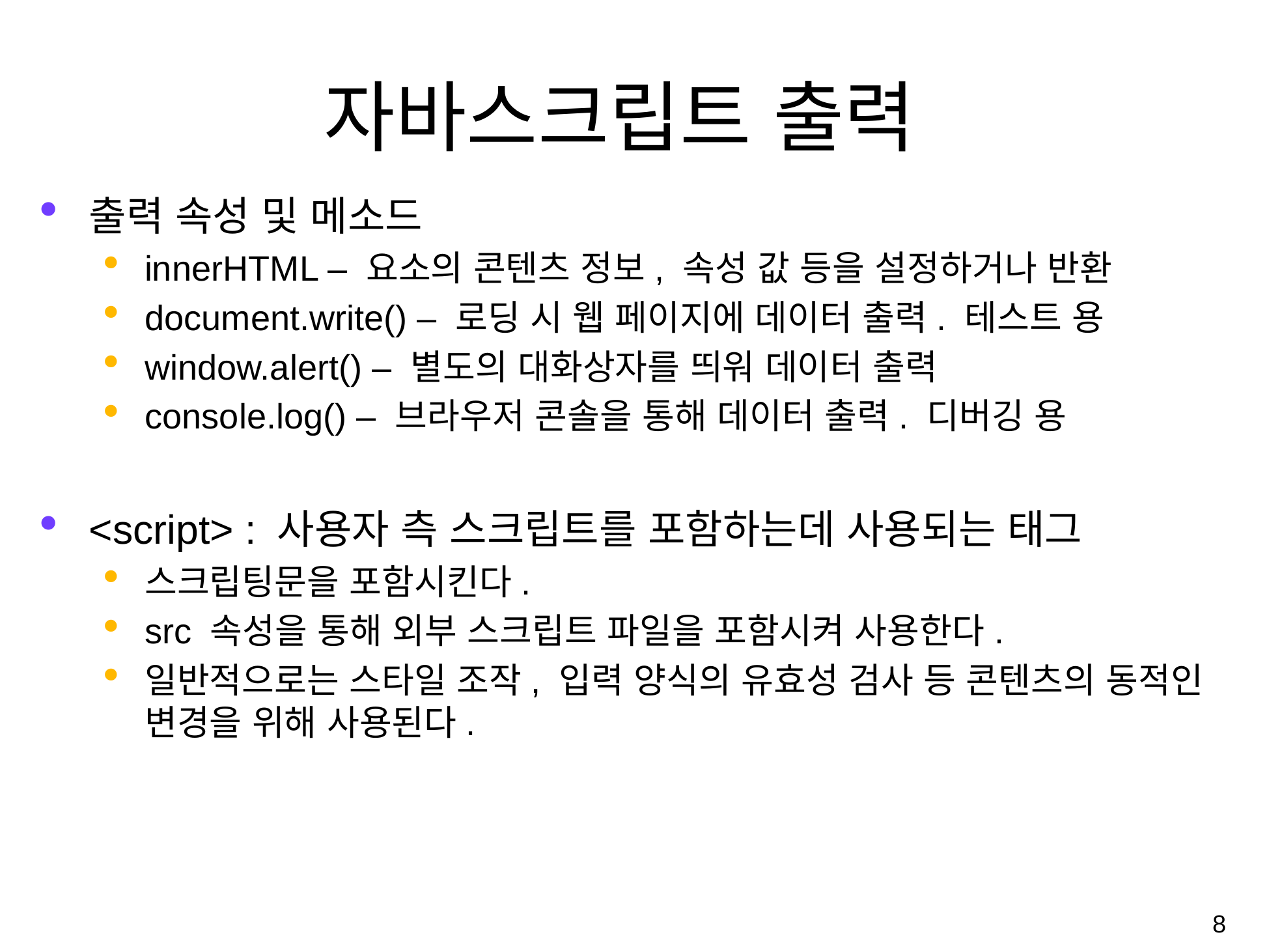

# 자바스크립트 출력
출력 속성 및 메소드
innerHTML – 요소의 콘텐츠 정보, 속성 값 등을 설정하거나 반환
document.write() – 로딩 시 웹 페이지에 데이터 출력. 테스트 용
window.alert() – 별도의 대화상자를 띄워 데이터 출력
console.log() – 브라우저 콘솔을 통해 데이터 출력. 디버깅 용

<script> : 사용자 측 스크립트를 포함하는데 사용되는 태그
스크립팅문을 포함시킨다.
src 속성을 통해 외부 스크립트 파일을 포함시켜 사용한다.
일반적으로는 스타일 조작, 입력 양식의 유효성 검사 등 콘텐츠의 동적인 변경을 위해 사용된다.
8